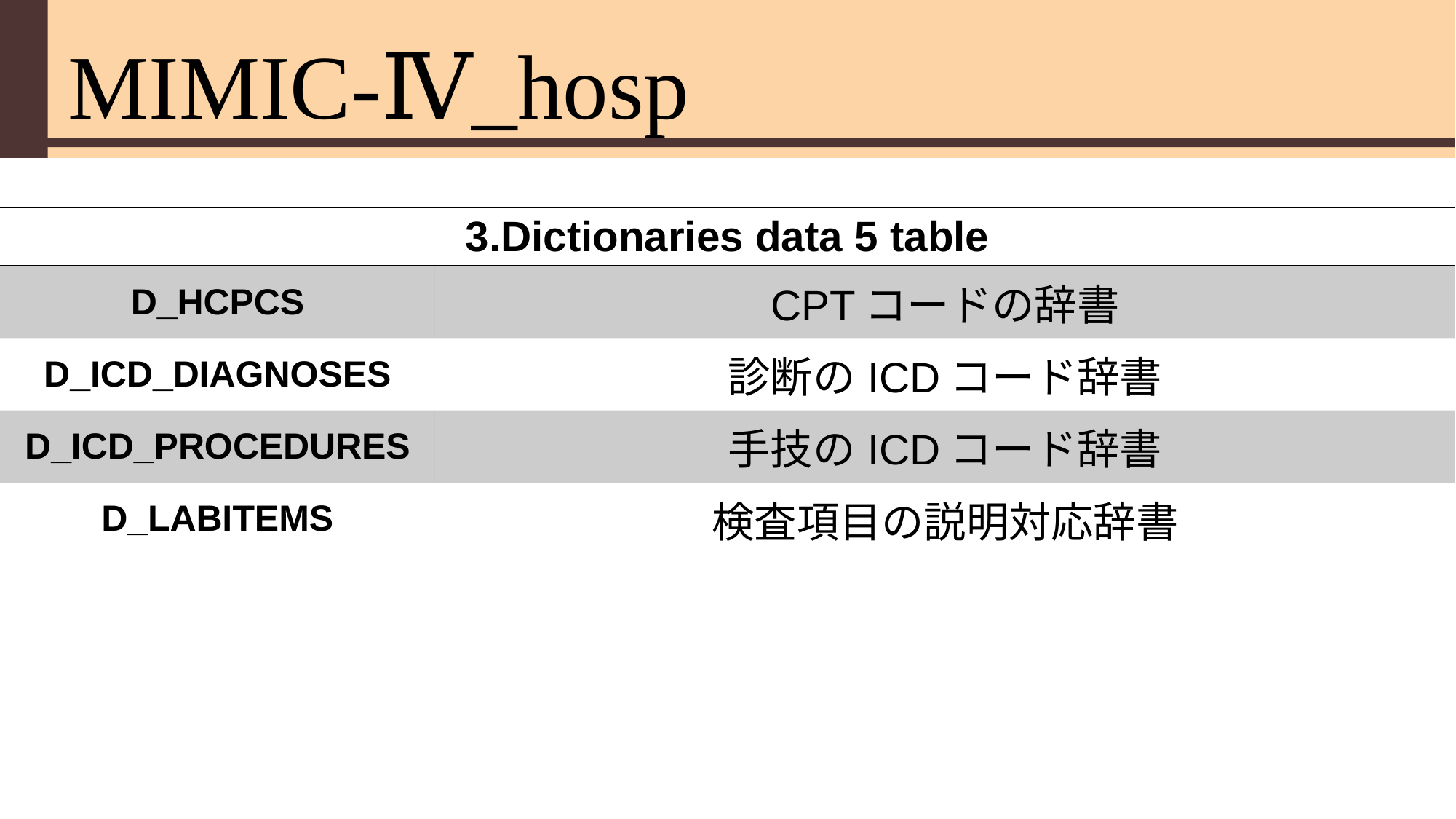

# MIMIC-Ⅳ_hosp
| 3.Dictionaries data 5 table |  |
| --- | --- |
| D\_HCPCS | CPTコードの辞書 |
| D\_ICD\_DIAGNOSES | 診断のICDコード辞書 |
| D\_ICD\_PROCEDURES | 手技のICDコード辞書 |
| D\_LABITEMS | 検査項目の説明対応辞書 |